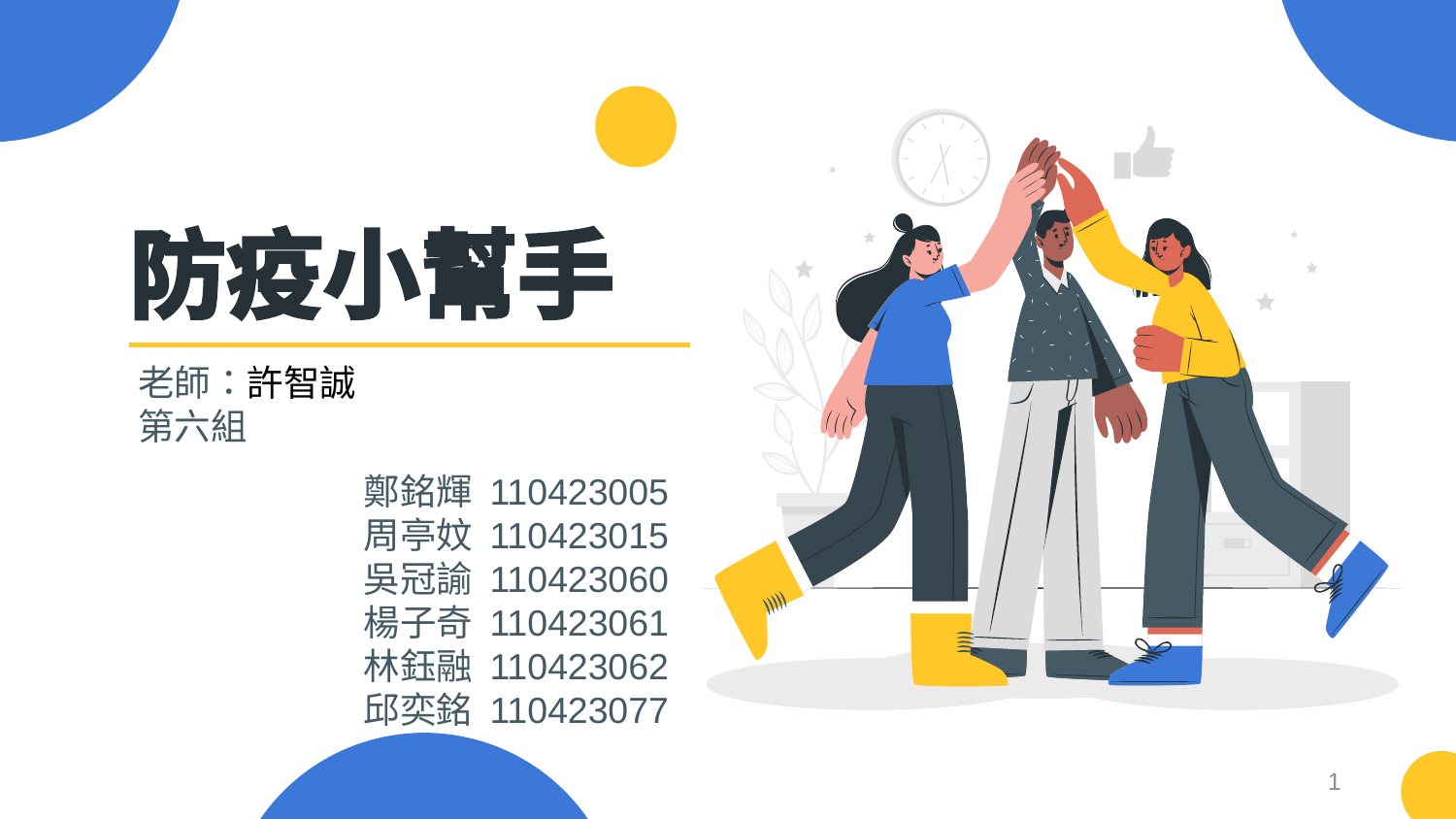

# 防疫小幫手
老師：許智誠
第六組
鄭銘輝 110423005
周亭妏 110423015
吳冠諭 110423060
楊子奇 110423061
林鈺融 110423062
邱奕銘 110423077